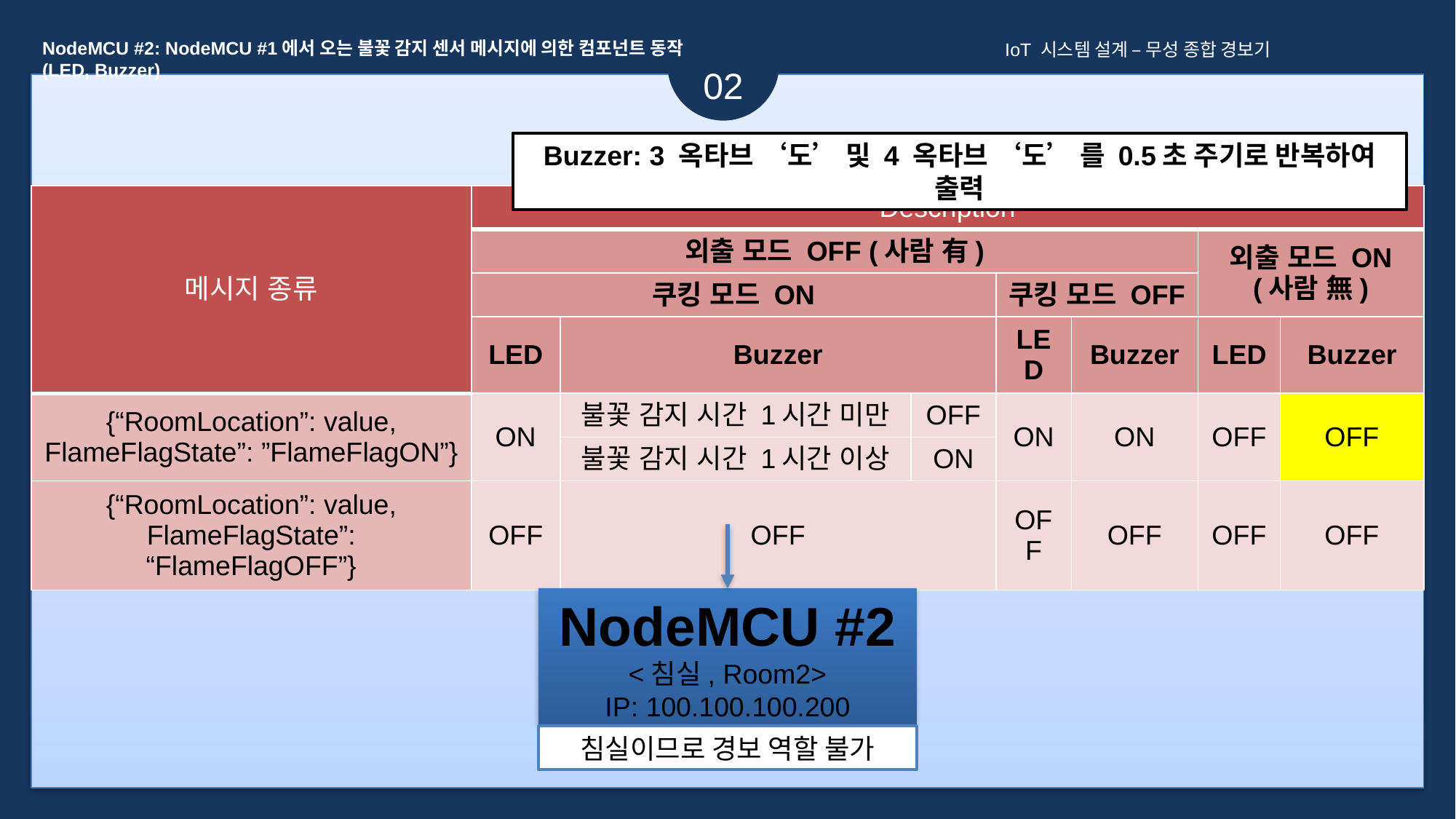

NodeMCU #2: NodeMCU #1에서 오는 불꽃 감지 센서 메시지에 의한 컴포넌트 동작 (LED, Buzzer)
IoT 시스템 설계 – 무성 종합 경보기
02

Buzzer: 3 옥타브 ‘도’ 및 4 옥타브 ‘도’ 를 0.5초 주기로 반복하여 출력
| 메시지 종류 | Description |  |  |  |  |  |  |
| --- | --- | --- | --- | --- | --- | --- | --- |
|  | 외출 모드 OFF (사람 有) |  |  |  |  | 외출 모드 ON (사람 無) |  |
|  | 쿠킹 모드 ON |  |  | 쿠킹 모드 OFF |  |  |  |
|  | LED | Buzzer |  | LED | Buzzer | LED | Buzzer |
| {“RoomLocation”: value, FlameFlagState”: ”FlameFlagON”} | ON | 불꽃 감지 시간 1시간 미만 | OFF | ON | ON | OFF | OFF |
|  |  | 불꽃 감지 시간 1시간 이상 | ON |  |  |  |  |
| {“RoomLocation”: value, FlameFlagState”: “FlameFlagOFF”} | OFF | OFF |  | OFF | OFF | OFF | OFF |
NodeMCU #2
<침실, Room2>
IP: 100.100.100.200
침실이므로 경보 역할 불가